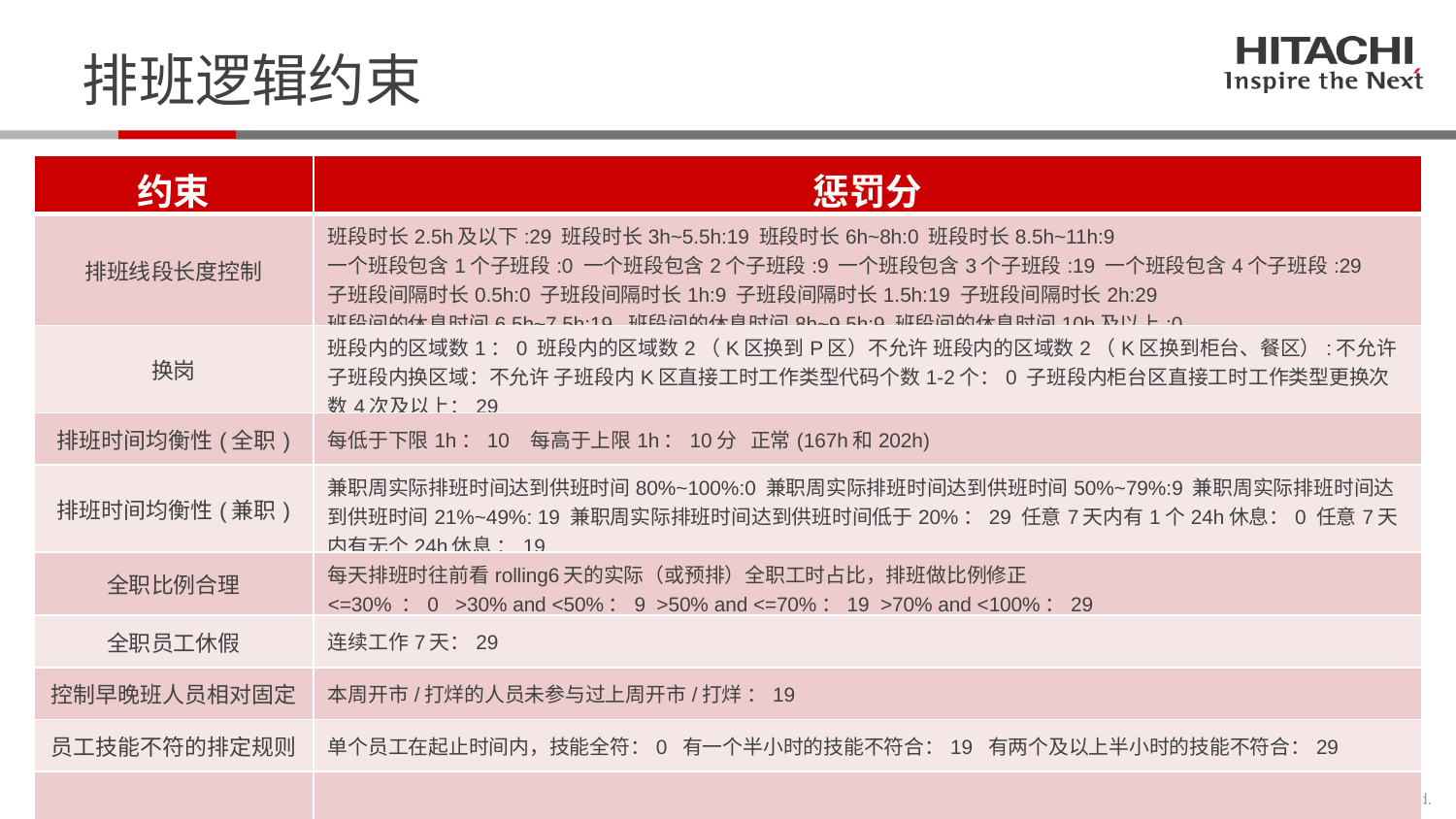

排班逻辑约束
| 约束 | 惩罚分 |
| --- | --- |
| 排班线段长度控制 | 班段时长2.5h及以下:29 班段时长3h~5.5h:19 班段时长6h~8h:0 班段时长8.5h~11h:9 一个班段包含1个子班段:0 一个班段包含2个子班段:9 一个班段包含3个子班段:19 一个班段包含4个子班段:29 子班段间隔时长0.5h:0 子班段间隔时长1h:9 子班段间隔时长1.5h:19 子班段间隔时长2h:29 班段间的休息时间6.5h~7.5h:19 班段间的休息时间8h~9.5h:9 班段间的休息时间10h及以上:0 |
| 换岗 | 班段内的区域数1：0 班段内的区域数2（K区换到P区）不允许 班段内的区域数2（K区换到柜台、餐区）:不允许 子班段内换区域：不允许 子班段内K区直接工时工作类型代码个数1-2个：0 子班段内柜台区直接工时工作类型更换次数4次及以上：29 |
| 排班时间均衡性(全职) | 每低于下限1h：10 每高于上限1h：10分 正常(167h和202h) |
| 排班时间均衡性(兼职) | 兼职周实际排班时间达到供班时间80%~100%:0 兼职周实际排班时间达到供班时间50%~79%:9 兼职周实际排班时间达到供班时间21%~49%: 19 兼职周实际排班时间达到供班时间低于20%：29 任意7天内有1个24h休息：0 任意7天内有无个24h休息 ：19 |
| 全职比例合理 | 每天排班时往前看rolling6天的实际（或预排）全职工时占比，排班做比例修正 <=30% ：0 >30% and <50%：9 >50% and <=70%：19 >70% and <100%：29 |
| 全职员工休假 | 连续工作7天：29 |
| 控制早晚班人员相对固定 | 本周开市/打烊的人员未参与过上周开市/打烊 ：19 |
| 员工技能不符的排定规则 | 单个员工在起止时间内，技能全符：0 有一个半小时的技能不符合：19 有两个及以上半小时的技能不符合：29 |
|  |  |